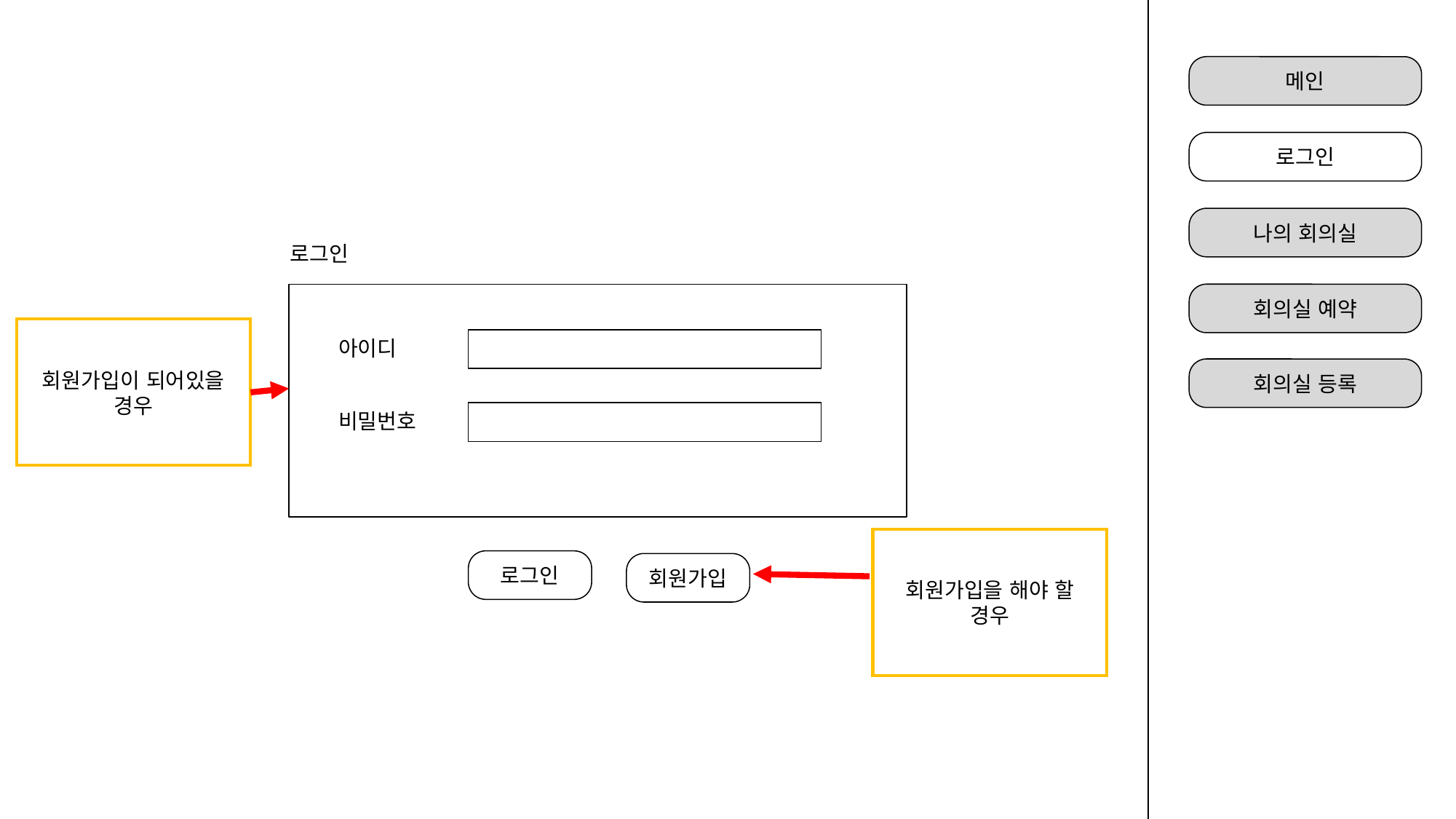

로그인 / 회원가입
메인
로그인
나의 회의실
로그인

회의실 예약
회원가입이 되어있을 경우
아이디

비밀번호
회의실 등록
회원가입을 해야 할 경우
로그인
회원가입